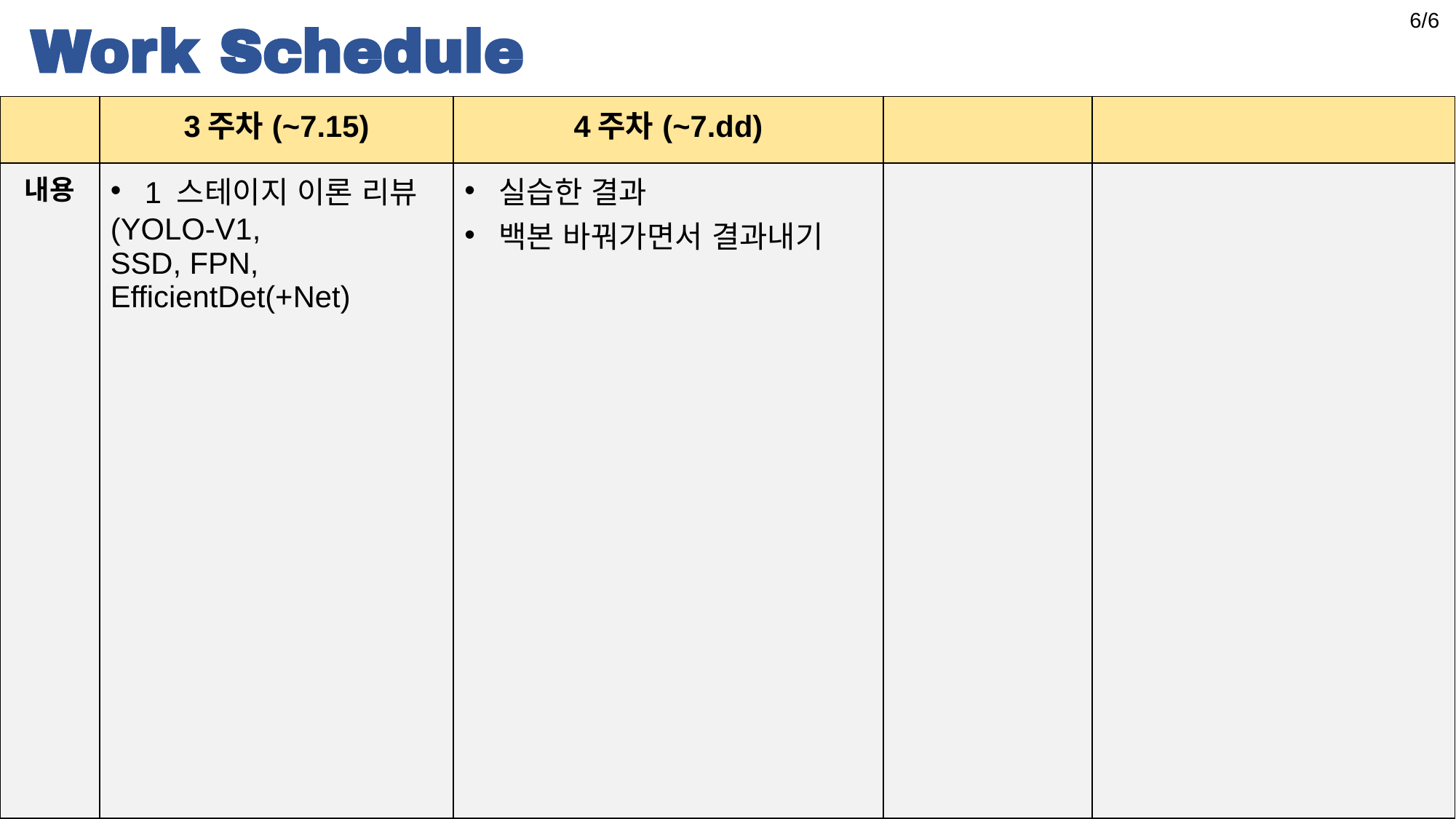

6/6
Work Schedule
|  | 3주차(~7.15) | 4주차(~7.dd) |  |  |
| --- | --- | --- | --- | --- |
| 내용 | 1 스테이지 이론 리뷰 (YOLO-V1, SSD, FPN, EfficientDet(+Net) | 실습한 결과 백본 바꿔가면서 결과내기 |  |  |